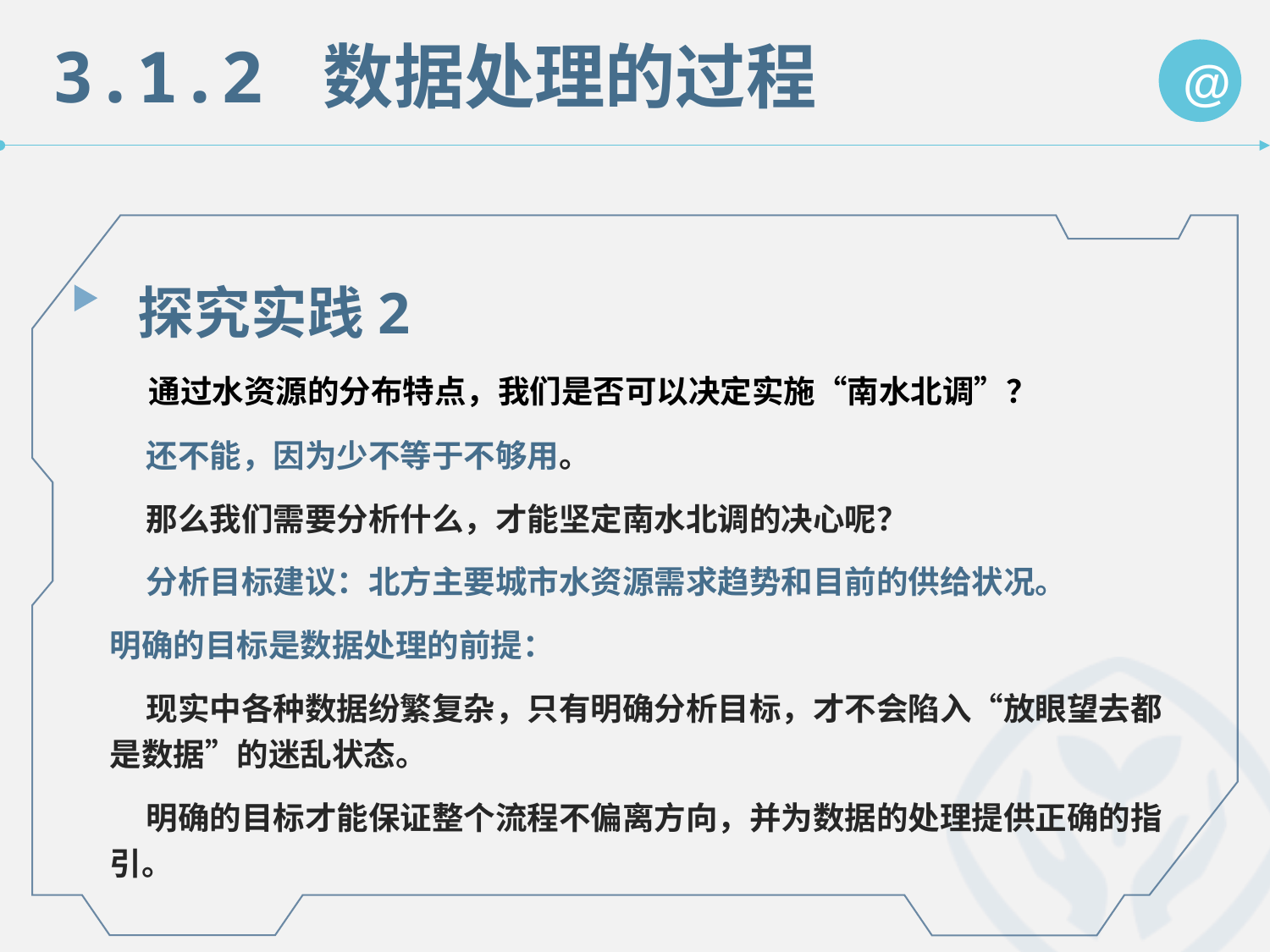

3.1.2 数据处理的过程
@

探究实践2

    通过水资源的分布特点，我们是否可以决定实施“南水北调”？
    还不能，因为少不等于不够用。
    那么我们需要分析什么，才能坚定南水北调的决心呢？
    分析目标建议：北方主要城市水资源需求趋势和目前的供给状况。
明确的目标是数据处理的前提：
    现实中各种数据纷繁复杂，只有明确分析目标，才不会陷入“放眼望去都是数据”的迷乱状态。
    明确的目标才能保证整个流程不偏离方向，并为数据的处理提供正确的指引。